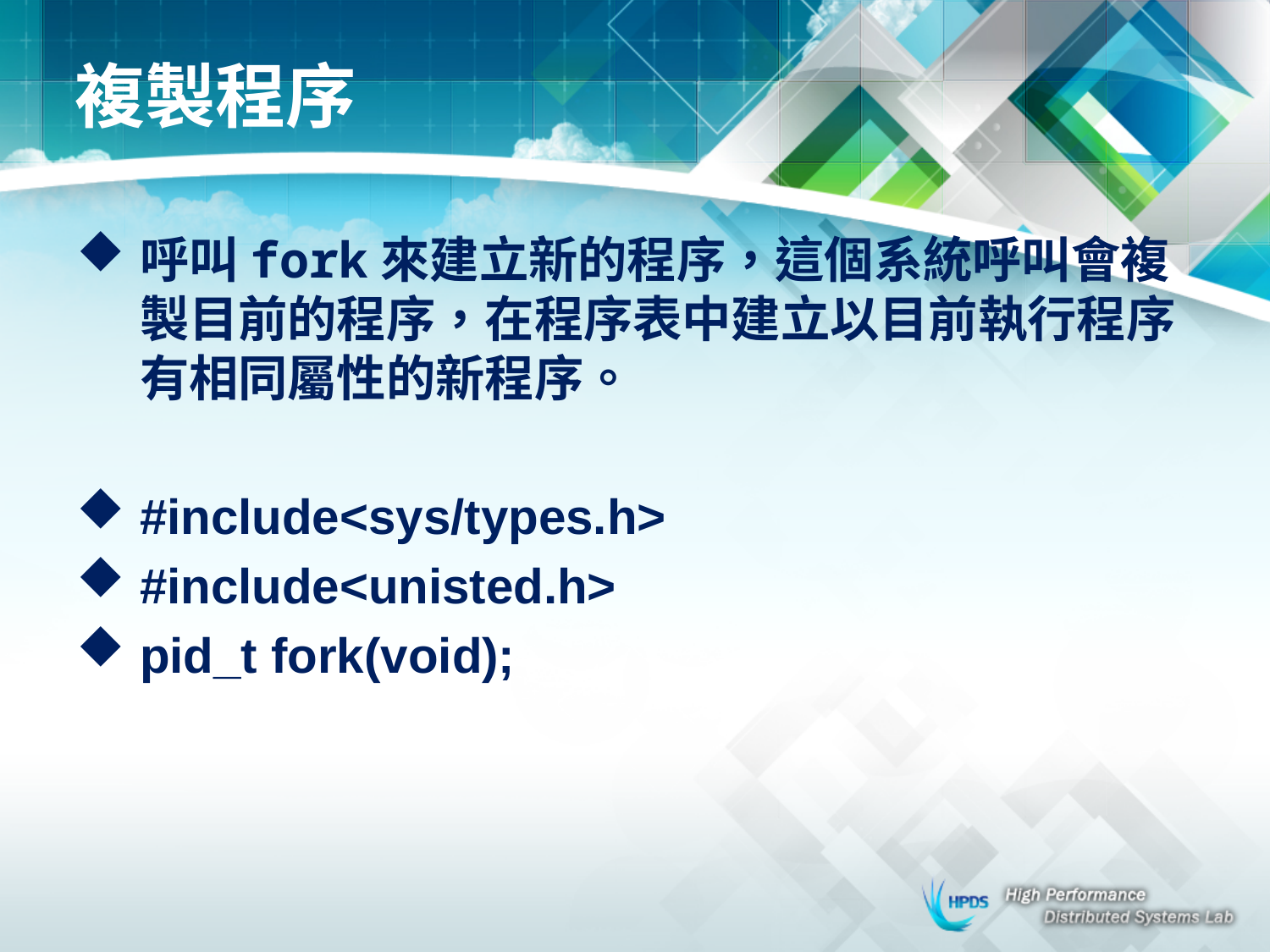

# 複製程序
呼叫fork來建立新的程序，這個系統呼叫會複製目前的程序，在程序表中建立以目前執行程序有相同屬性的新程序。

#include<sys/types.h>
#include<unisted.h>
pid_t fork(void);